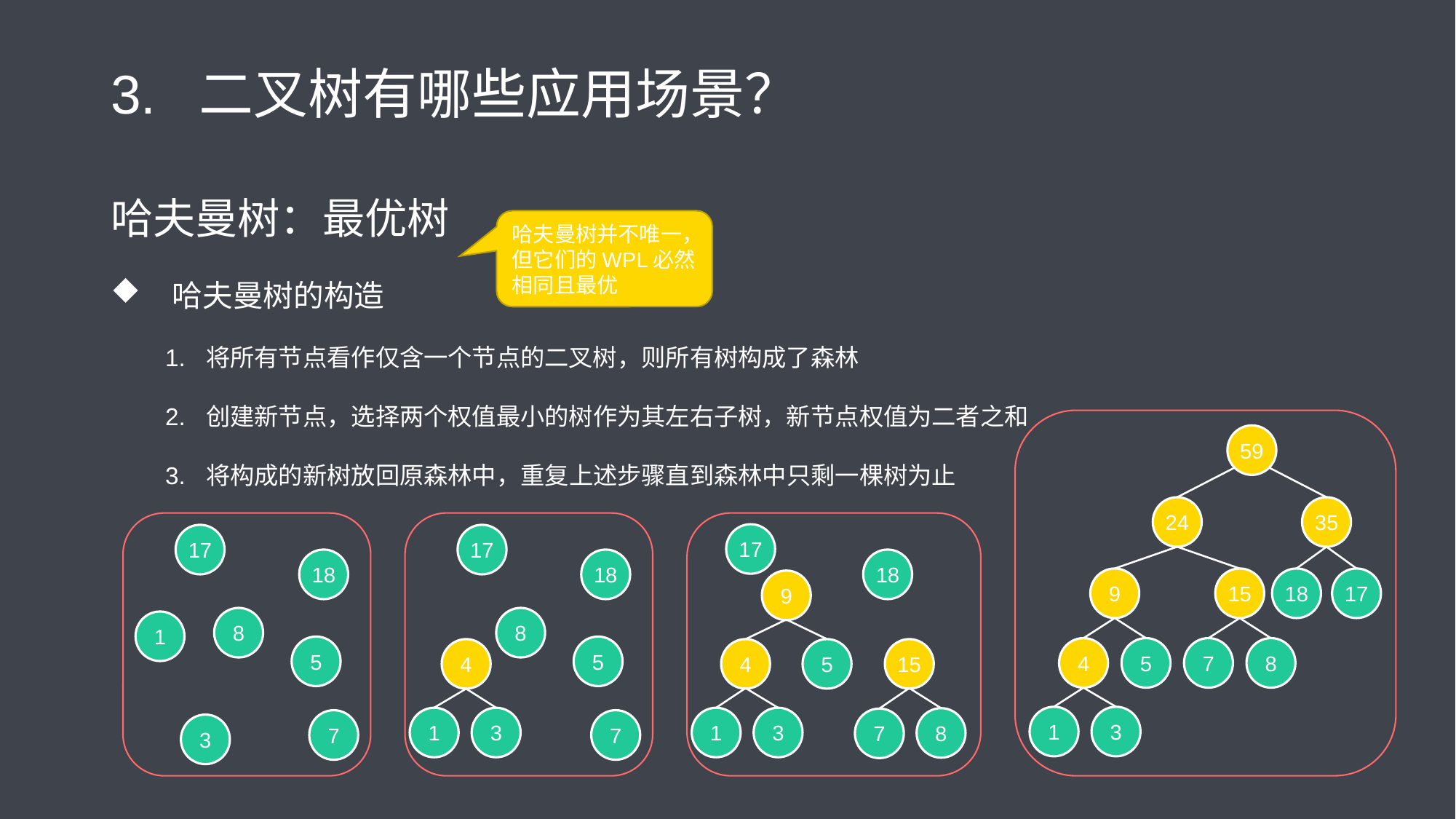

# 二叉树有哪些应用场景？
哈夫曼树：最优树
哈夫曼树的构造
将所有节点看作仅含一个节点的二叉树，则所有树构成了森林
创建新节点，选择两个权值最小的树作为其左右子树，新节点权值为二者之和
将构成的新树放回原森林中，重复上述步骤直到森林中只剩一棵树为止
哈夫曼树并不唯一，但它们的WPL必然相同且最优

59
24
35
9
15
18
17
4
5
7
8
1
3

17
18
8
1
5
7
3

17
18
8
5
4
1
3
7

17
18
9
15
5
4
1
3
8
7